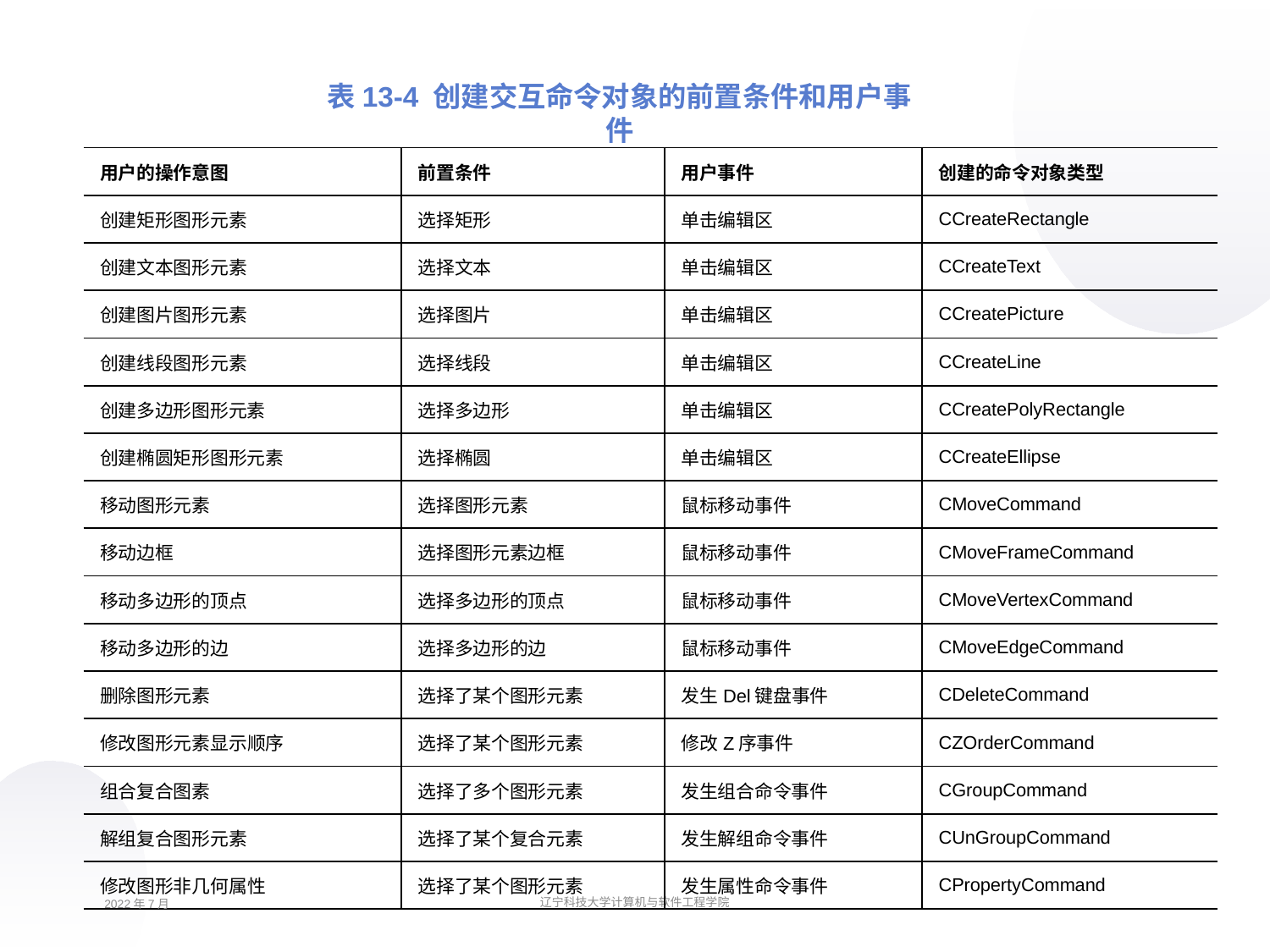

表13-4 创建交互命令对象的前置条件和用户事件
| 用户的操作意图 | 前置条件 | 用户事件 | 创建的命令对象类型 |
| --- | --- | --- | --- |
| 创建矩形图形元素 | 选择矩形 | 单击编辑区 | CCreateRectangle |
| 创建文本图形元素 | 选择文本 | 单击编辑区 | CCreateText |
| 创建图片图形元素 | 选择图片 | 单击编辑区 | CCreatePicture |
| 创建线段图形元素 | 选择线段 | 单击编辑区 | CCreateLine |
| 创建多边形图形元素 | 选择多边形 | 单击编辑区 | CCreatePolyRectangle |
| 创建椭圆矩形图形元素 | 选择椭圆 | 单击编辑区 | CCreateEllipse |
| 移动图形元素 | 选择图形元素 | 鼠标移动事件 | CMoveCommand |
| 移动边框 | 选择图形元素边框 | 鼠标移动事件 | CMoveFrameCommand |
| 移动多边形的顶点 | 选择多边形的顶点 | 鼠标移动事件 | CMoveVertexCommand |
| 移动多边形的边 | 选择多边形的边 | 鼠标移动事件 | CMoveEdgeCommand |
| 删除图形元素 | 选择了某个图形元素 | 发生Del键盘事件 | CDeleteCommand |
| 修改图形元素显示顺序 | 选择了某个图形元素 | 修改Z序事件 | CZOrderCommand |
| 组合复合图素 | 选择了多个图形元素 | 发生组合命令事件 | CGroupCommand |
| 解组复合图形元素 | 选择了某个复合元素 | 发生解组命令事件 | CUnGroupCommand |
| 修改图形非几何属性 | 选择了某个图形元素 | 发生属性命令事件 | CPropertyCommand |

2022年7月
辽宁科技大学计算机与软件工程学院
70